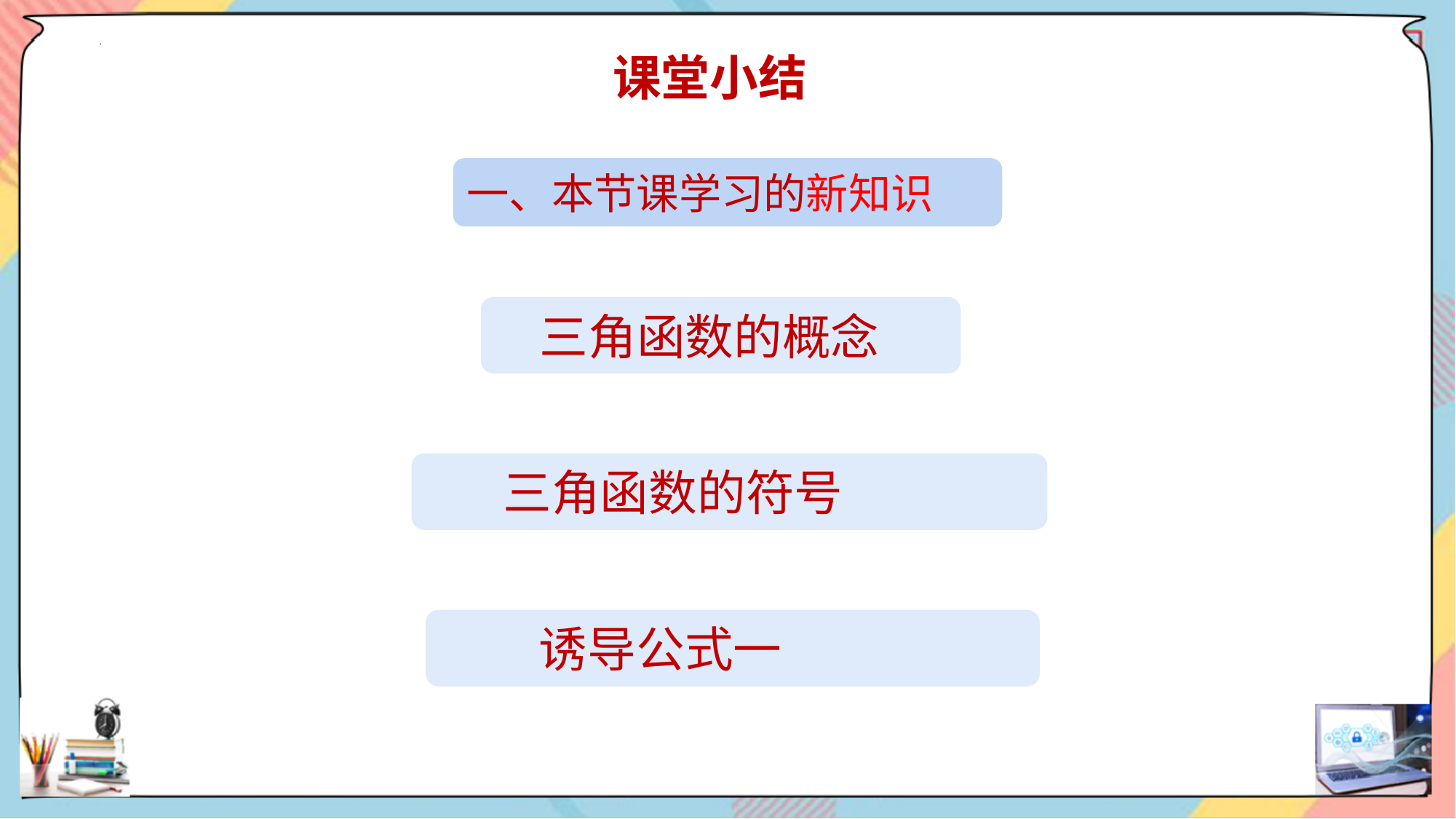

课堂小结
一、本节课学习的新知识
   三角函数的概念
      三角函数的符号
        诱导公式一